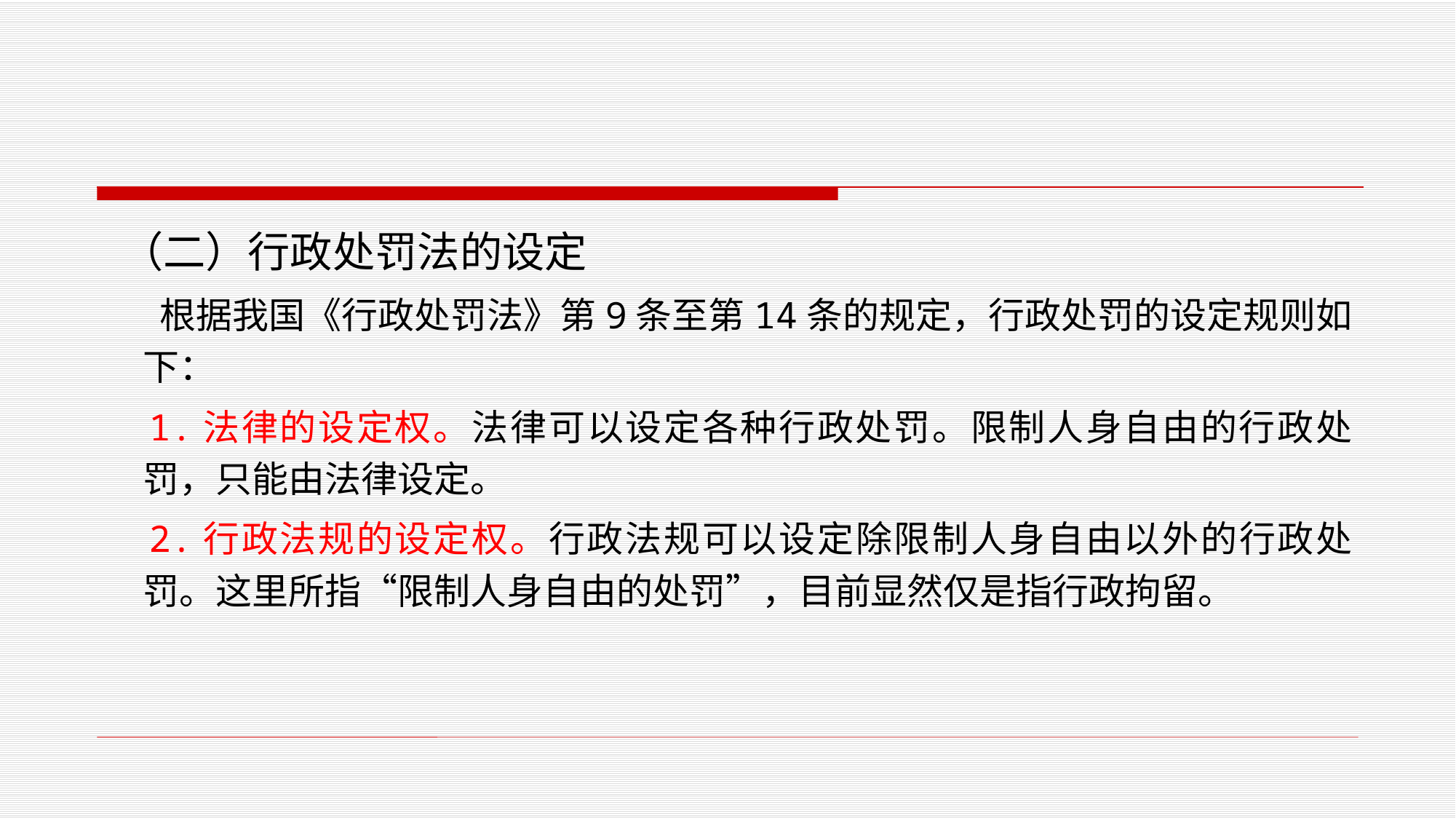

#
 （二）行政处罚法的设定
      根据我国《行政处罚法》第9条至第14条的规定，行政处罚的设定规则如下：
  1.法律的设定权。法律可以设定各种行政处罚。限制人身自由的行政处罚，只能由法律设定。
  2.行政法规的设定权。行政法规可以设定除限制人身自由以外的行政处罚。这里所指“限制人身自由的处罚”，目前显然仅是指行政拘留。